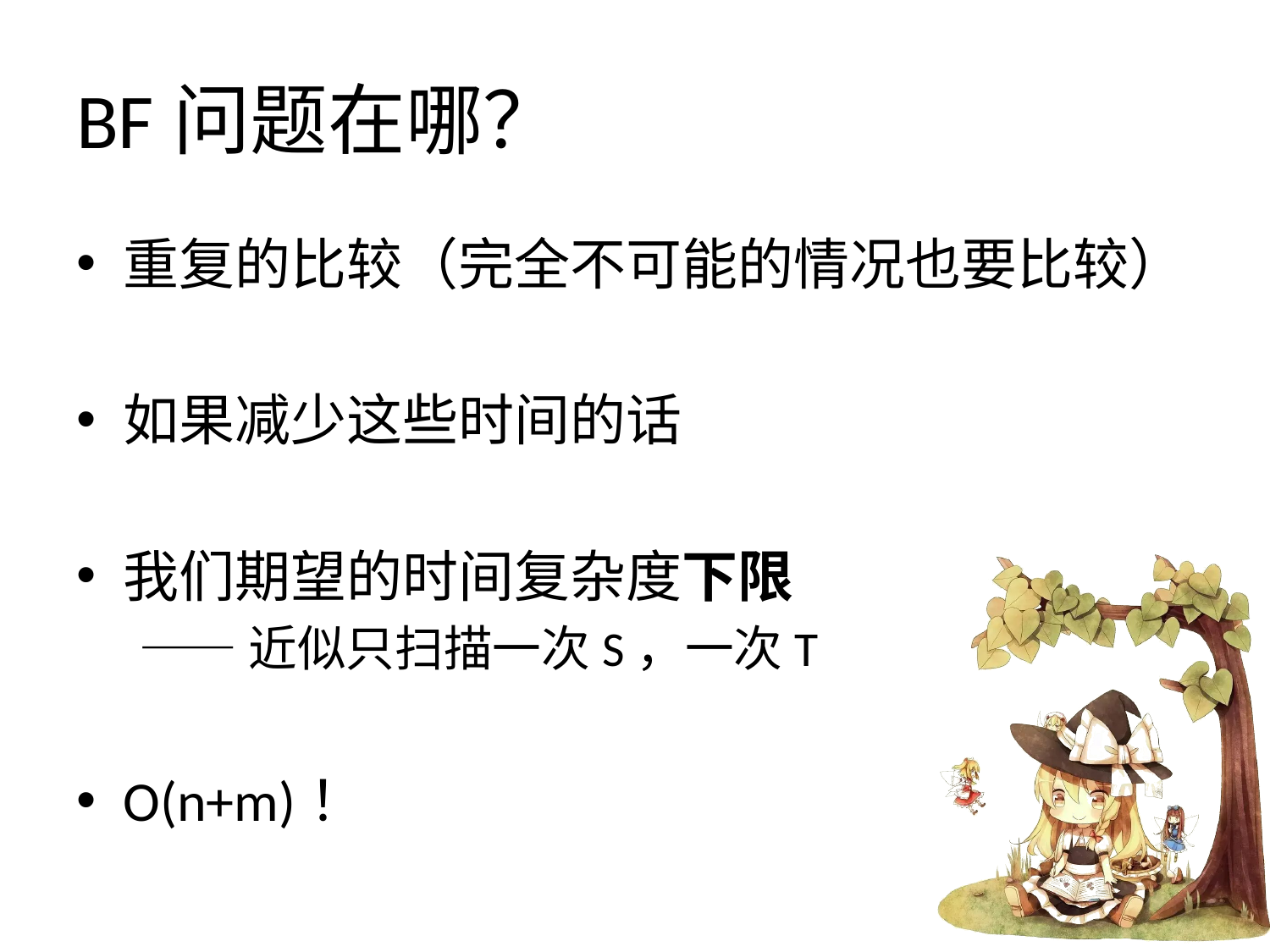

# BF问题在哪？
重复的比较（完全不可能的情况也要比较）

如果减少这些时间的话

我们期望的时间复杂度下限
——近似只扫描一次S，一次T

O(n+m)！